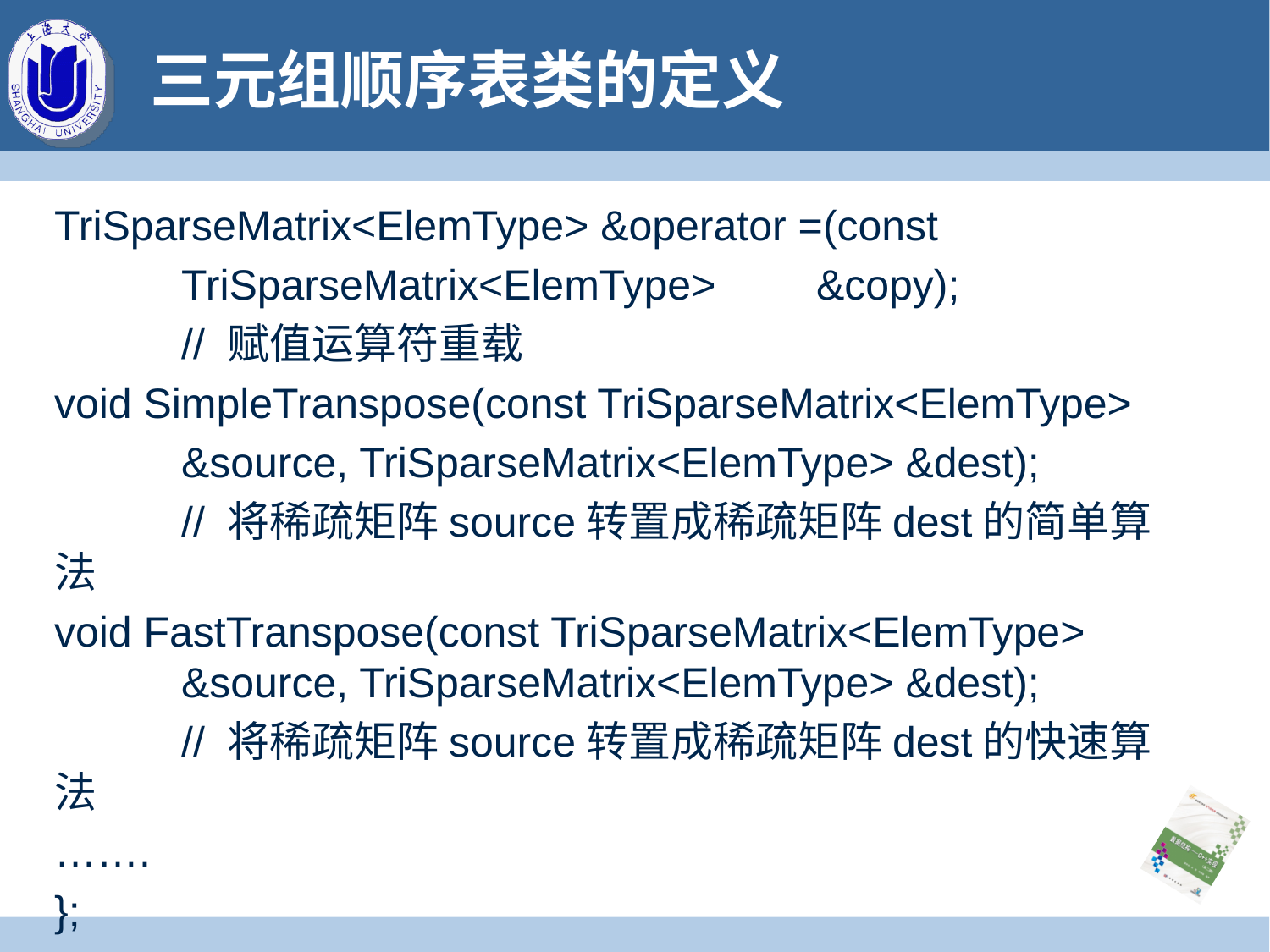

# 三元组顺序表类的定义
TriSparseMatrix<ElemType> &operator =(const
	TriSparseMatrix<ElemType>	&copy);
 	// 赋值运算符重载
void SimpleTranspose(const TriSparseMatrix<ElemType>
	&source, TriSparseMatrix<ElemType> &dest);
	// 将稀疏矩阵source转置成稀疏矩阵dest的简单算法
void FastTranspose(const TriSparseMatrix<ElemType> 	&source, TriSparseMatrix<ElemType> &dest);
	// 将稀疏矩阵source转置成稀疏矩阵dest的快速算法
…….
};